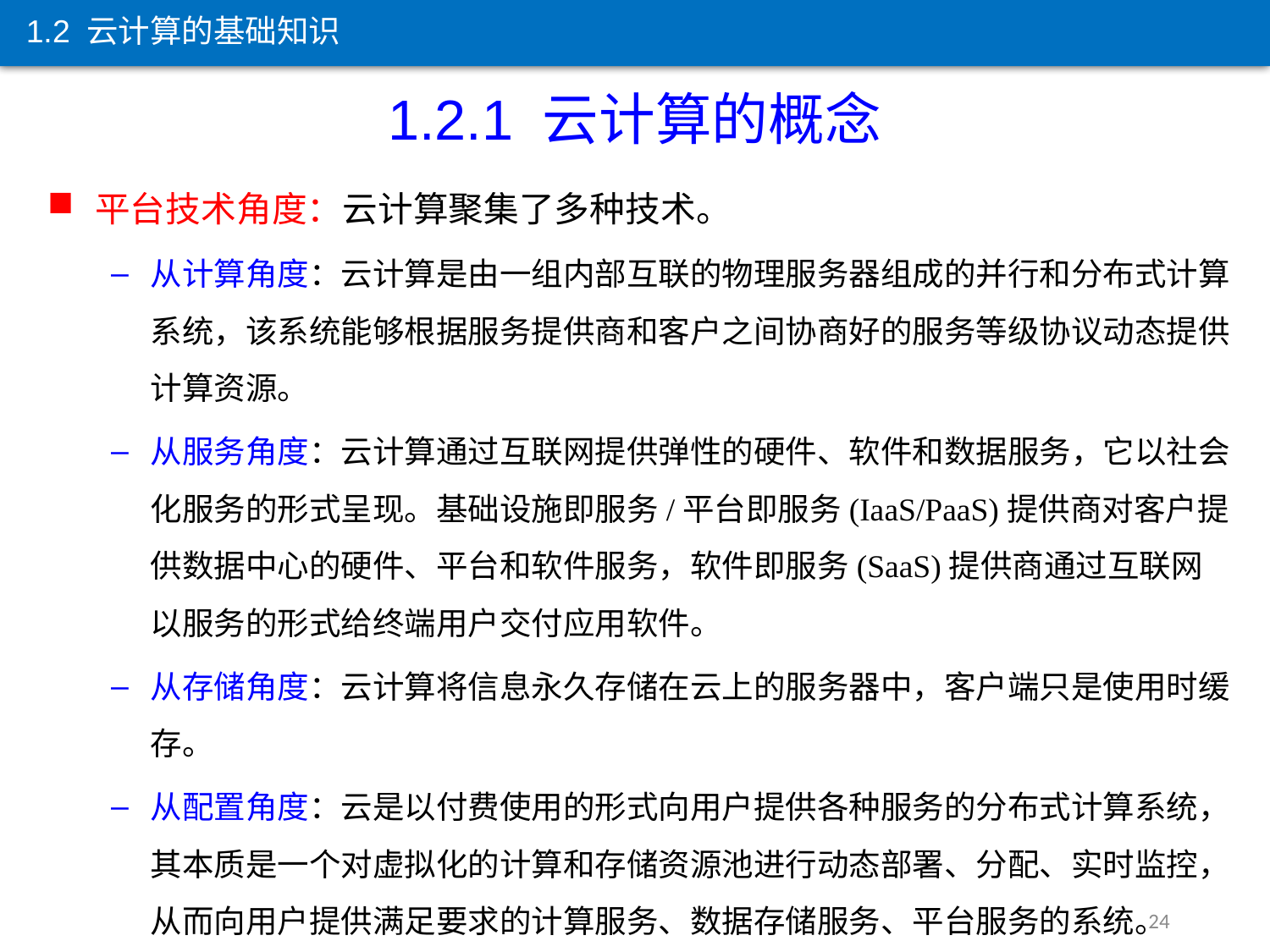

1.2 云计算的基础知识
1.2.1 云计算的概念
平台技术角度：云计算聚集了多种技术。
从计算角度：云计算是由一组内部互联的物理服务器组成的并行和分布式计算系统，该系统能够根据服务提供商和客户之间协商好的服务等级协议动态提供计算资源。
从服务角度：云计算通过互联网提供弹性的硬件、软件和数据服务，它以社会化服务的形式呈现。基础设施即服务/平台即服务(IaaS/PaaS)提供商对客户提供数据中心的硬件、平台和软件服务，软件即服务(SaaS)提供商通过互联网以服务的形式给终端用户交付应用软件。
从存储角度：云计算将信息永久存储在云上的服务器中，客户端只是使用时缓存。
从配置角度：云是以付费使用的形式向用户提供各种服务的分布式计算系统，其本质是一个对虚拟化的计算和存储资源池进行动态部署、分配、实时监控，从而向用户提供满足要求的计算服务、数据存储服务、平台服务的系统。
24